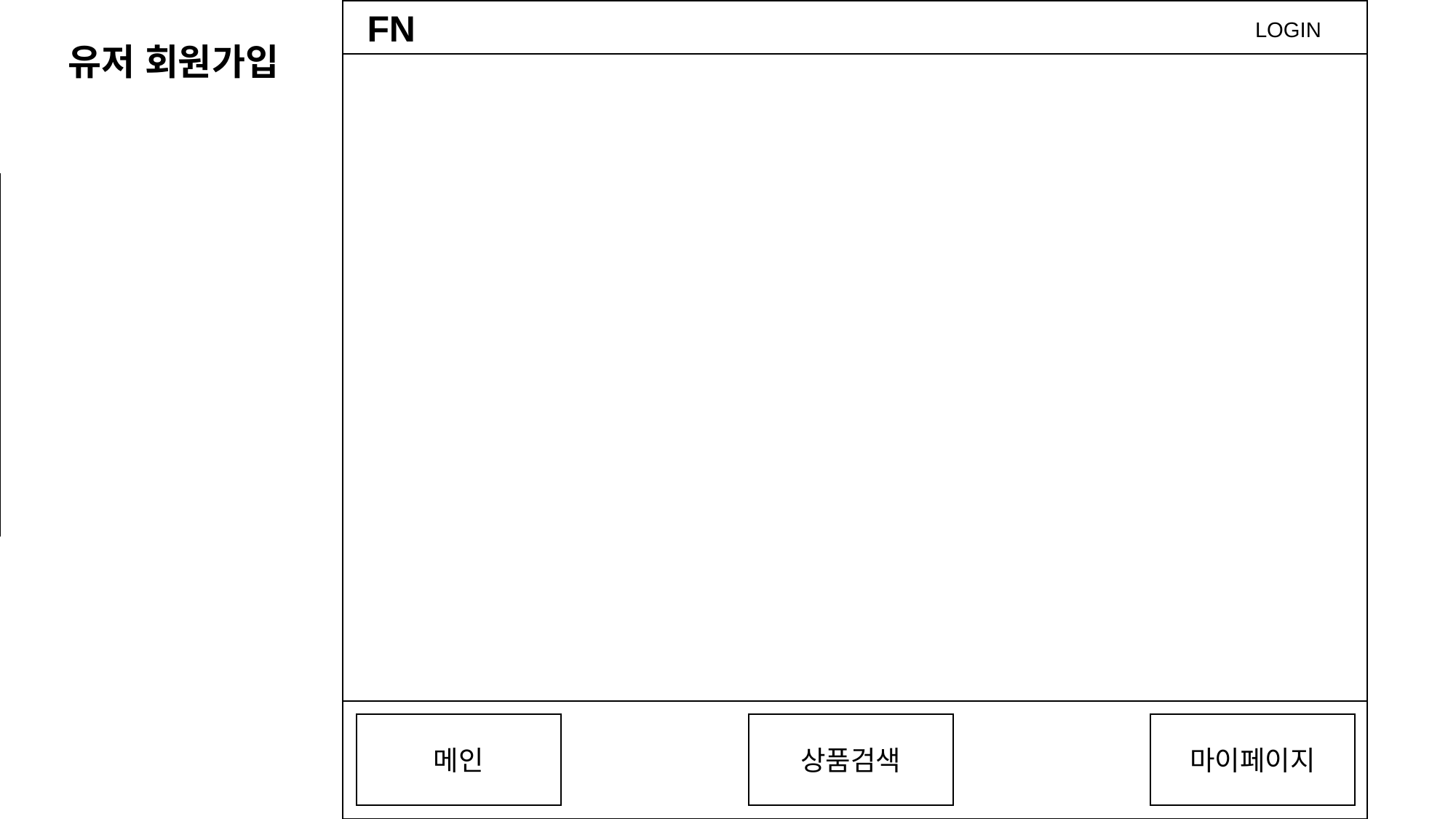

FN

LOGIN

메인
상품검색
마이페이지
유저 회원가입

이름 :

ID :
PW :

주소 :

회원가입
취소